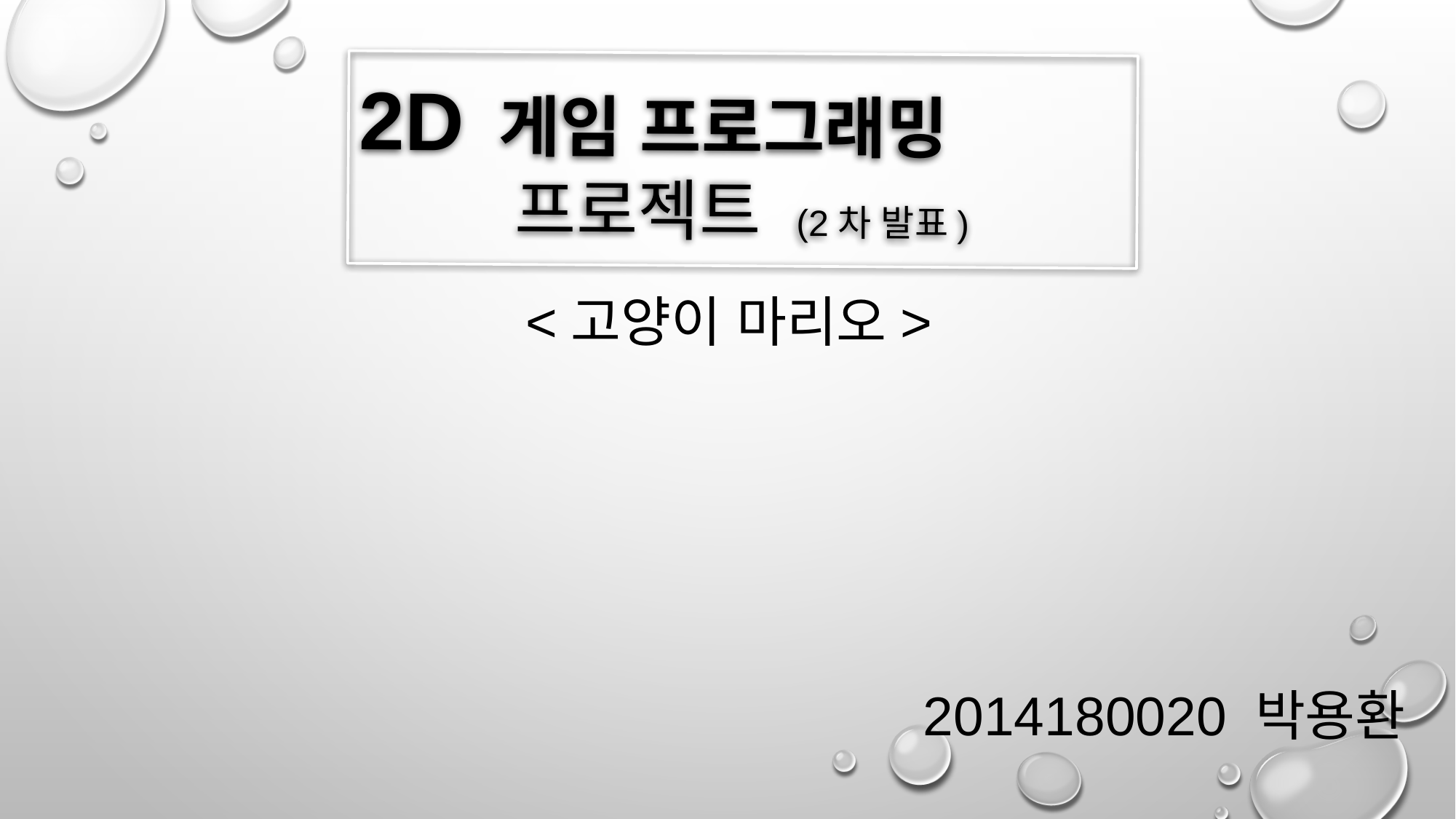

2D 게임 프로그래밍
프로젝트 (2차 발표)
<고양이 마리오>
2014180020 박용환